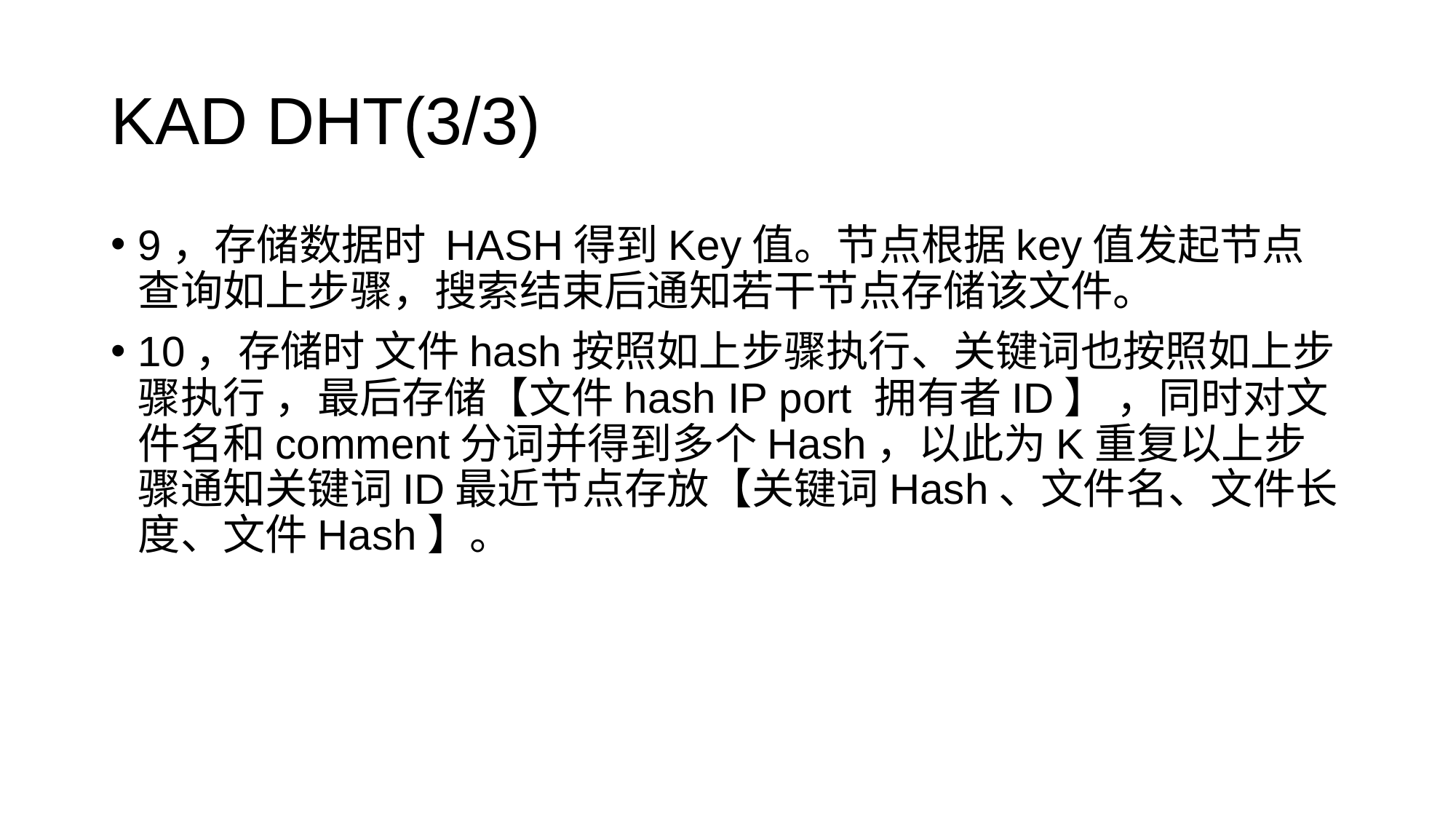

# KAD DHT(3/3)
9，存储数据时 HASH得到Key值。节点根据key值发起节点查询如上步骤，搜索结束后通知若干节点存储该文件。
10，存储时 文件hash按照如上步骤执行、关键词也按照如上步骤执行 ，最后存储【文件hash IP port 拥有者ID】 ，同时对文件名和comment分词并得到多个Hash，以此为K重复以上步骤通知关键词ID最近节点存放【关键词Hash、文件名、文件长度、文件Hash】。